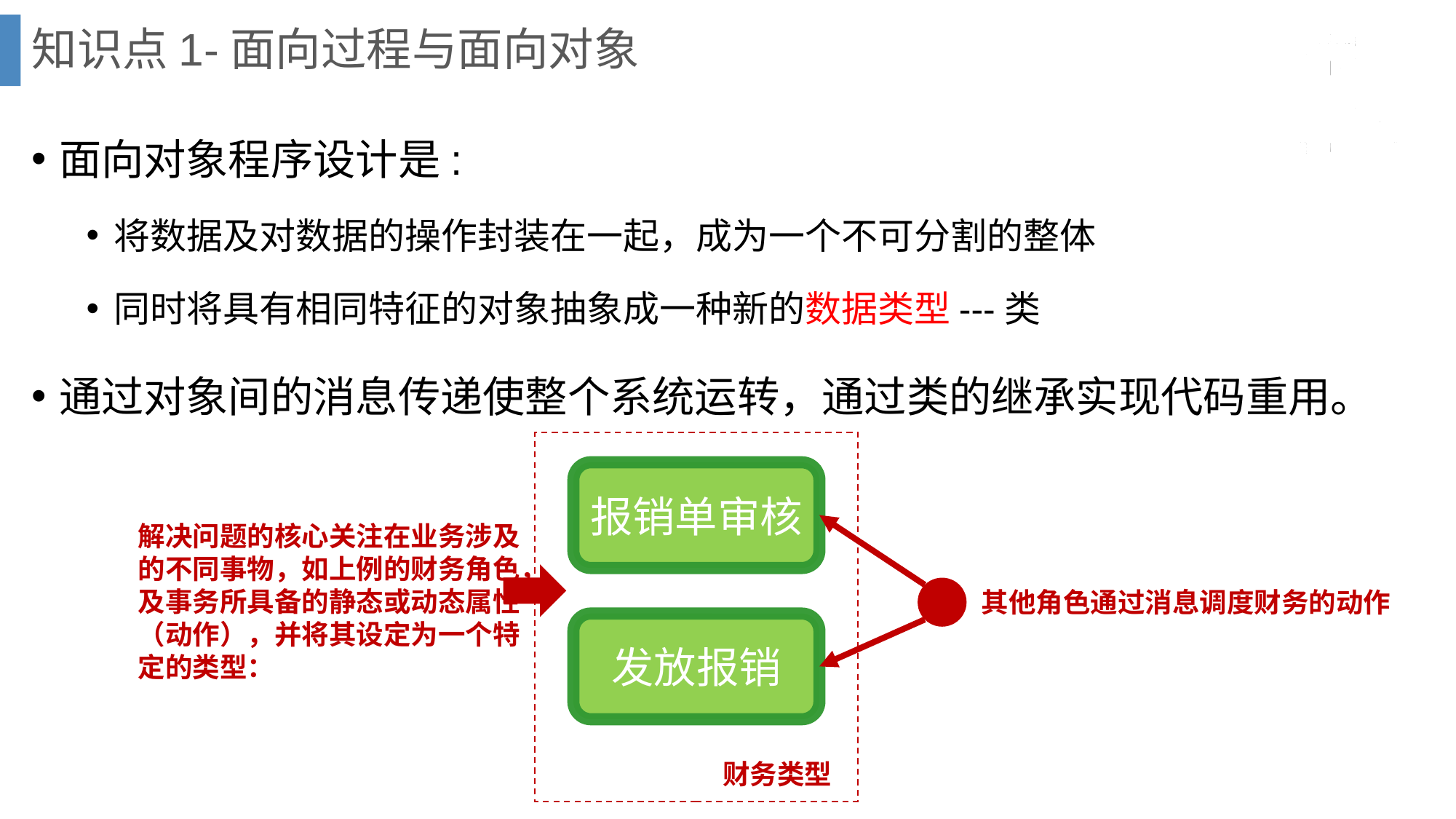

# 知识点1-面向过程与面向对象
面向对象程序设计是:
将数据及对数据的操作封装在一起，成为一个不可分割的整体
同时将具有相同特征的对象抽象成一种新的数据类型---类
通过对象间的消息传递使整个系统运转，通过类的继承实现代码重用。

报销单审核
解决问题的核心关注在业务涉及的不同事物，如上例的财务角色，及事务所具备的静态或动态属性（动作），并将其设定为一个特定的类型：

其他角色通过消息调度财务的动作
发放报销
财务类型